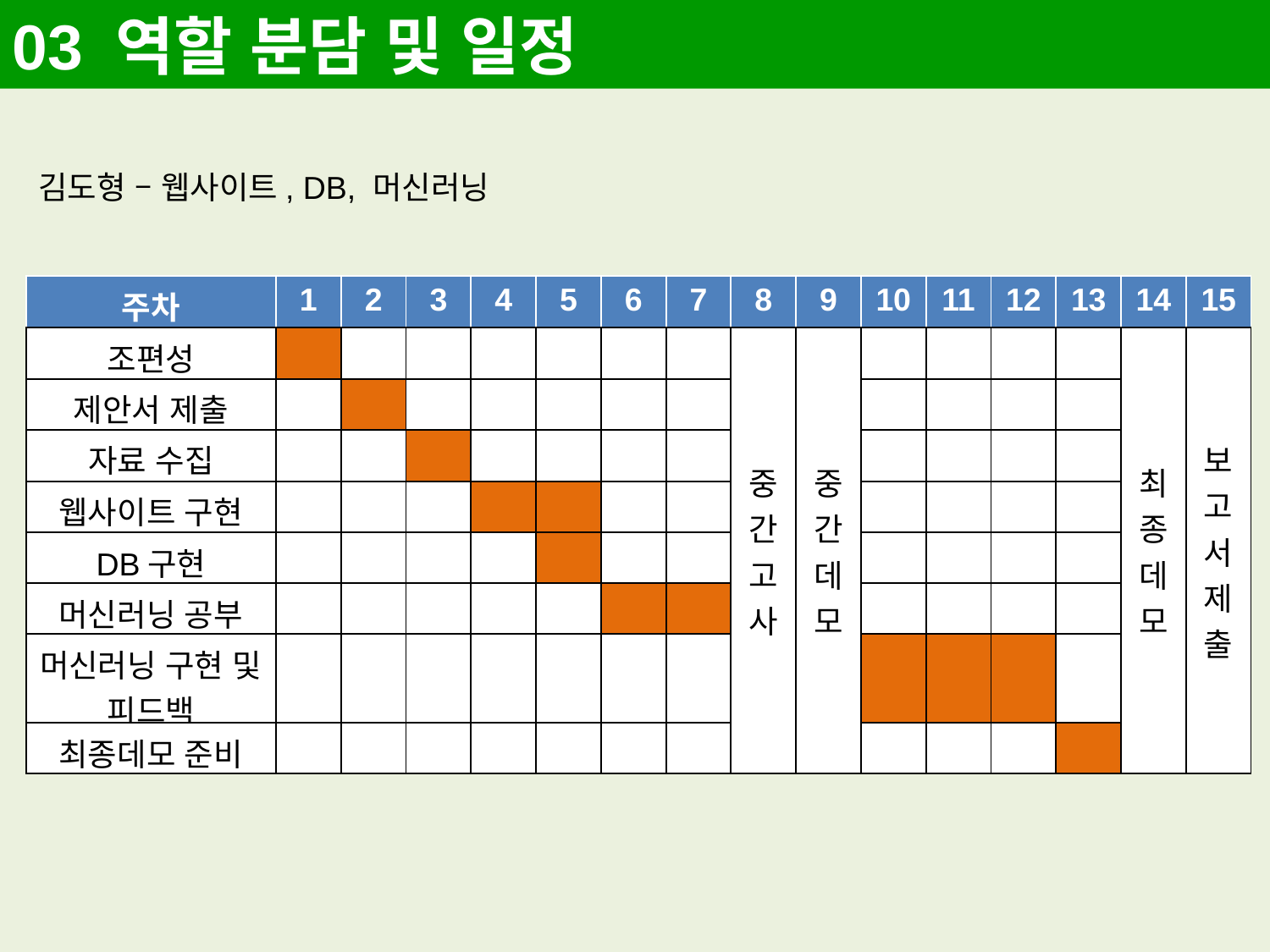

03 역할 분담 및 일정
김도형 – 웹사이트, DB, 머신러닝
| 주차 | 1 | 2 | 3 | 4 | 5 | 6 | 7 | 8 | 9 | 10 | 11 | 12 | 13 | 14 | 15 |
| --- | --- | --- | --- | --- | --- | --- | --- | --- | --- | --- | --- | --- | --- | --- | --- |
| 조편성 |  |  |  |  |  |  |  | 중간고사 | 중간데모 |  |  |  |  | 최종데모 | 보고서제출 |
| 제안서 제출 |  |  |  |  |  |  |  |  |  |  |  |  |  |  |  |
| 자료 수집 |  |  |  |  |  |  |  |  |  |  |  |  |  |  |  |
| 웹사이트 구현 |  |  |  |  |  |  |  |  |  |  |  |  |  |  |  |
| DB구현 |  |  |  |  |  |  |  |  |  |  |  |  |  |  |  |
| 머신러닝 공부 |  |  |  |  |  |  |  |  |  |  |  |  |  |  |  |
| 머신러닝 구현 및 피드백 |  |  |  |  |  |  |  |  |  |  |  |  |  |  |  |
| 최종데모 준비 |  |  |  |  |  |  |  |  |  |  |  |  |  |  |  |